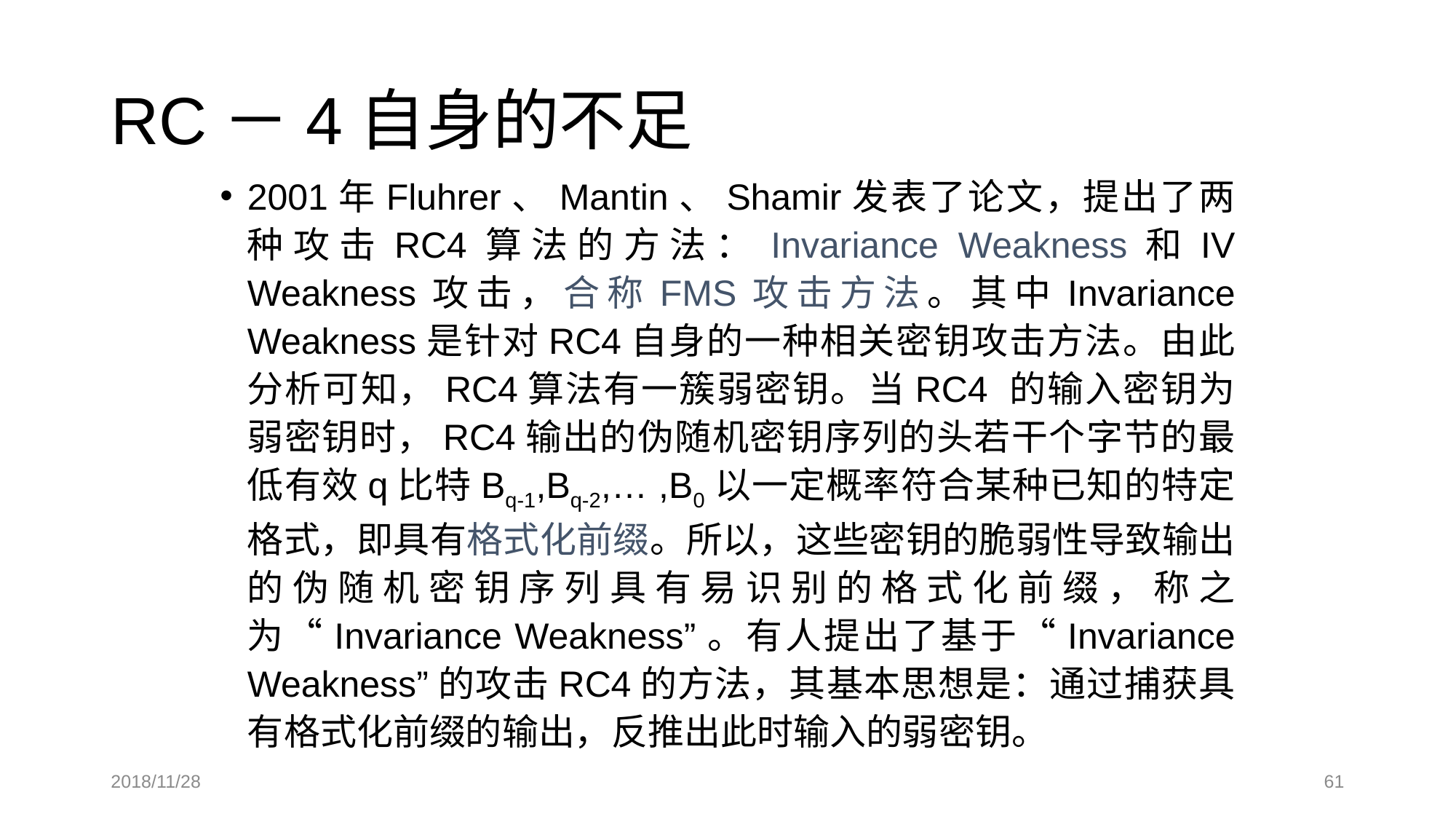

# RC－4自身的不足
2001年Fluhrer、Mantin、Shamir发表了论文，提出了两种攻击RC4算法的方法：Invariance Weakness和IV Weakness攻击，合称FMS攻击方法。其中Invariance Weakness是针对RC4自身的一种相关密钥攻击方法。由此分析可知，RC4算法有一簇弱密钥。当RC4 的输入密钥为弱密钥时，RC4输出的伪随机密钥序列的头若干个字节的最低有效q比特Bq-1,Bq-2,… ,B0以一定概率符合某种已知的特定格式，即具有格式化前缀。所以，这些密钥的脆弱性导致输出的伪随机密钥序列具有易识别的格式化前缀，称之为“Invariance Weakness”。有人提出了基于“Invariance Weakness”的攻击RC4的方法，其基本思想是：通过捕获具有格式化前缀的输出，反推出此时输入的弱密钥。
2018/11/28
61